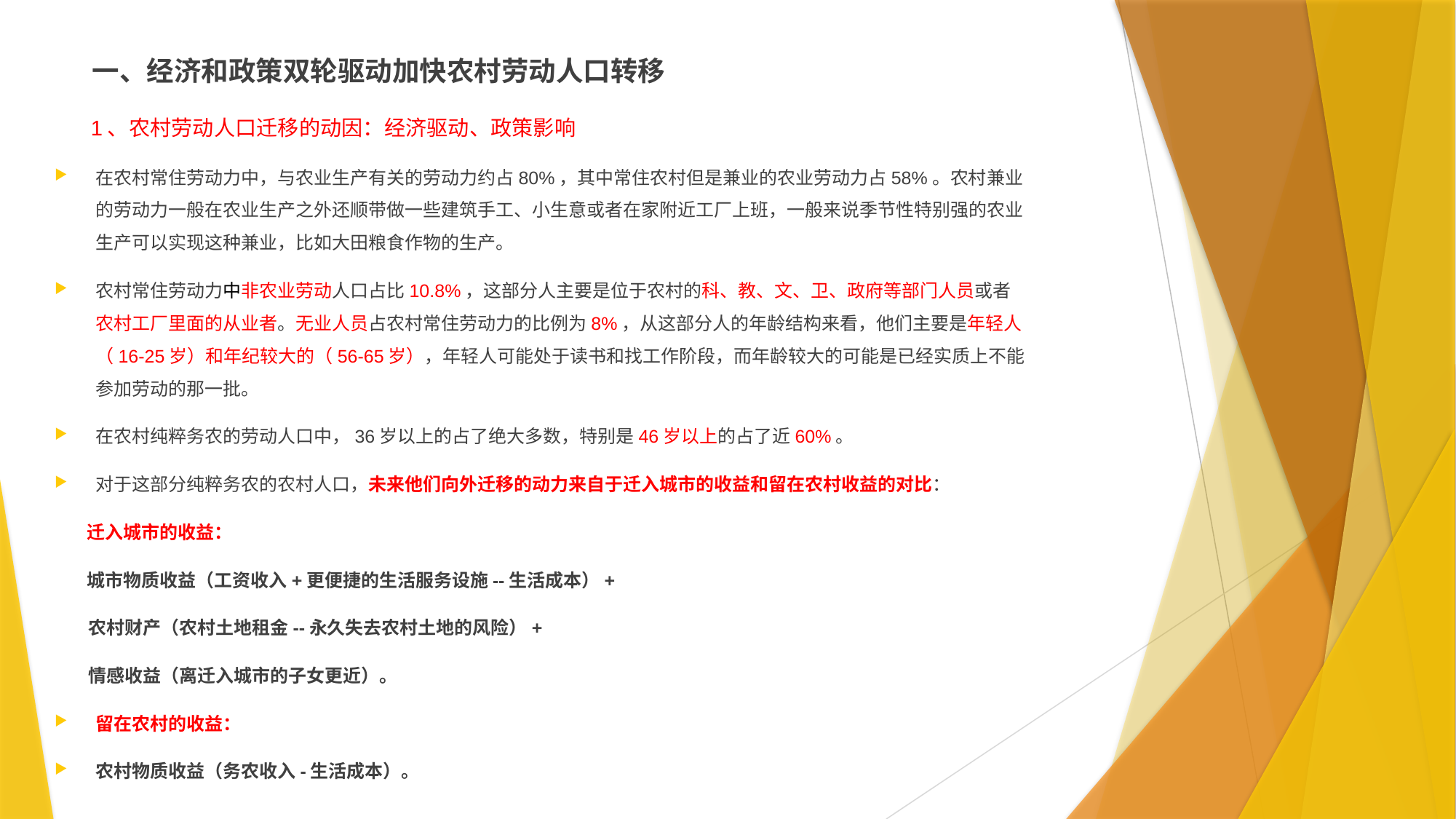

一、经济和政策双轮驱动加快农村劳动人口转移
      1、农村劳动人口迁移的动因：经济驱动、政策影响
在农村常住劳动力中，与农业生产有关的劳动力约占80%，其中常住农村但是兼业的农业劳动力占58%。农村兼业的劳动力一般在农业生产之外还顺带做一些建筑手工、小生意或者在家附近工厂上班，一般来说季节性特别强的农业生产可以实现这种兼业，比如大田粮食作物的生产。
农村常住劳动力中非农业劳动人口占比10.8%，这部分人主要是位于农村的科、教、文、卫、政府等部门人员或者农村工厂里面的从业者。无业人员占农村常住劳动力的比例为8%，从这部分人的年龄结构来看，他们主要是年轻人（16-25岁）和年纪较大的（56-65岁），年轻人可能处于读书和找工作阶段，而年龄较大的可能是已经实质上不能参加劳动的那一批。
在农村纯粹务农的劳动人口中，36岁以上的占了绝大多数，特别是46岁以上的占了近60%。
对于这部分纯粹务农的农村人口，未来他们向外迁移的动力来自于迁入城市的收益和留在农村收益的对比：
       迁入城市的收益：
       城市物质收益（工资收入+更便捷的生活服务设施--生活成本）+
       农村财产（农村土地租金--永久失去农村土地的风险）+
       情感收益（离迁入城市的子女更近）。
留在农村的收益：
农村物质收益（务农收入-生活成本）。